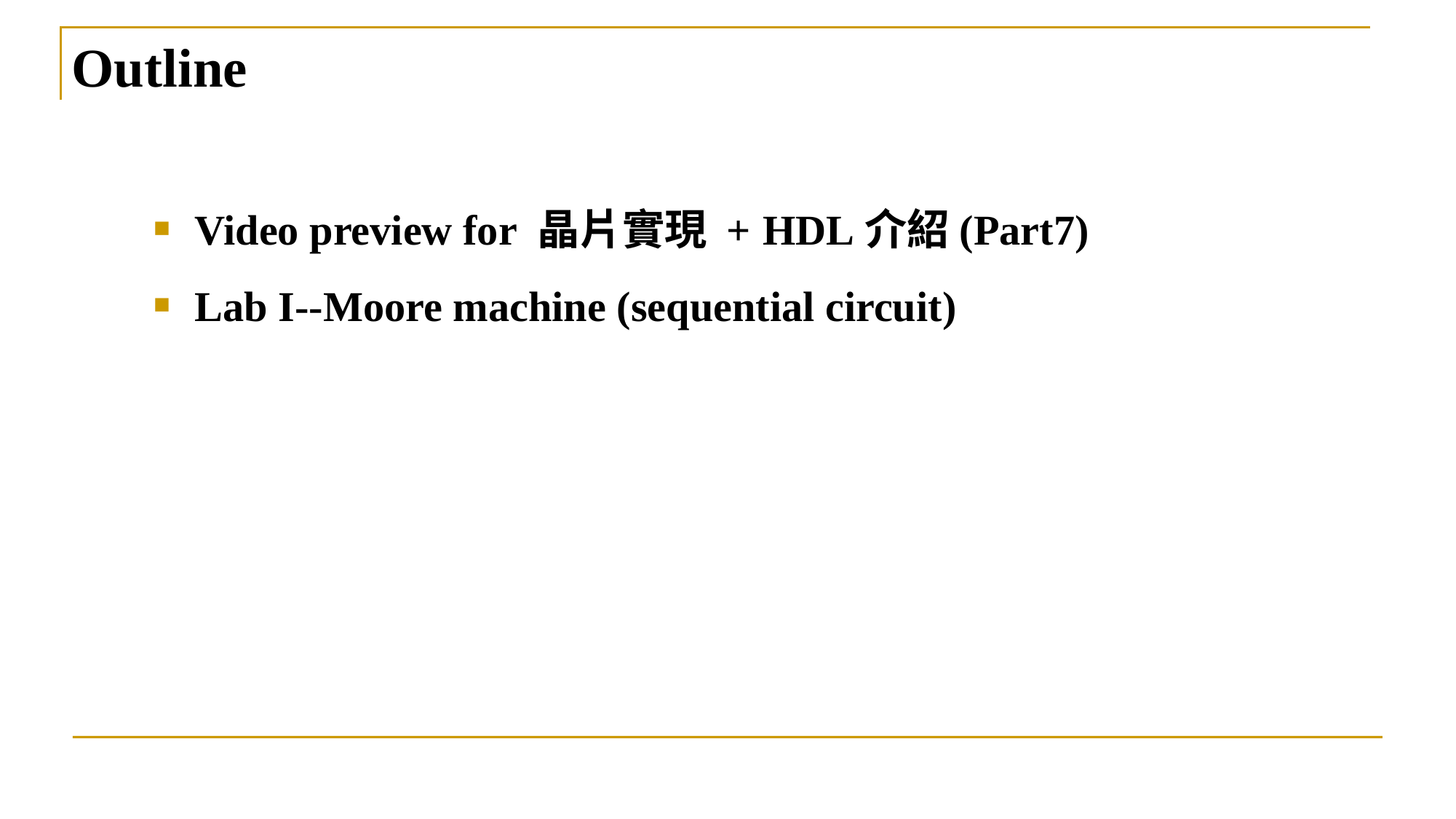

# Outline
Video preview for 晶片實現 + HDL介紹(Part7)
Lab I--Moore machine (sequential circuit)